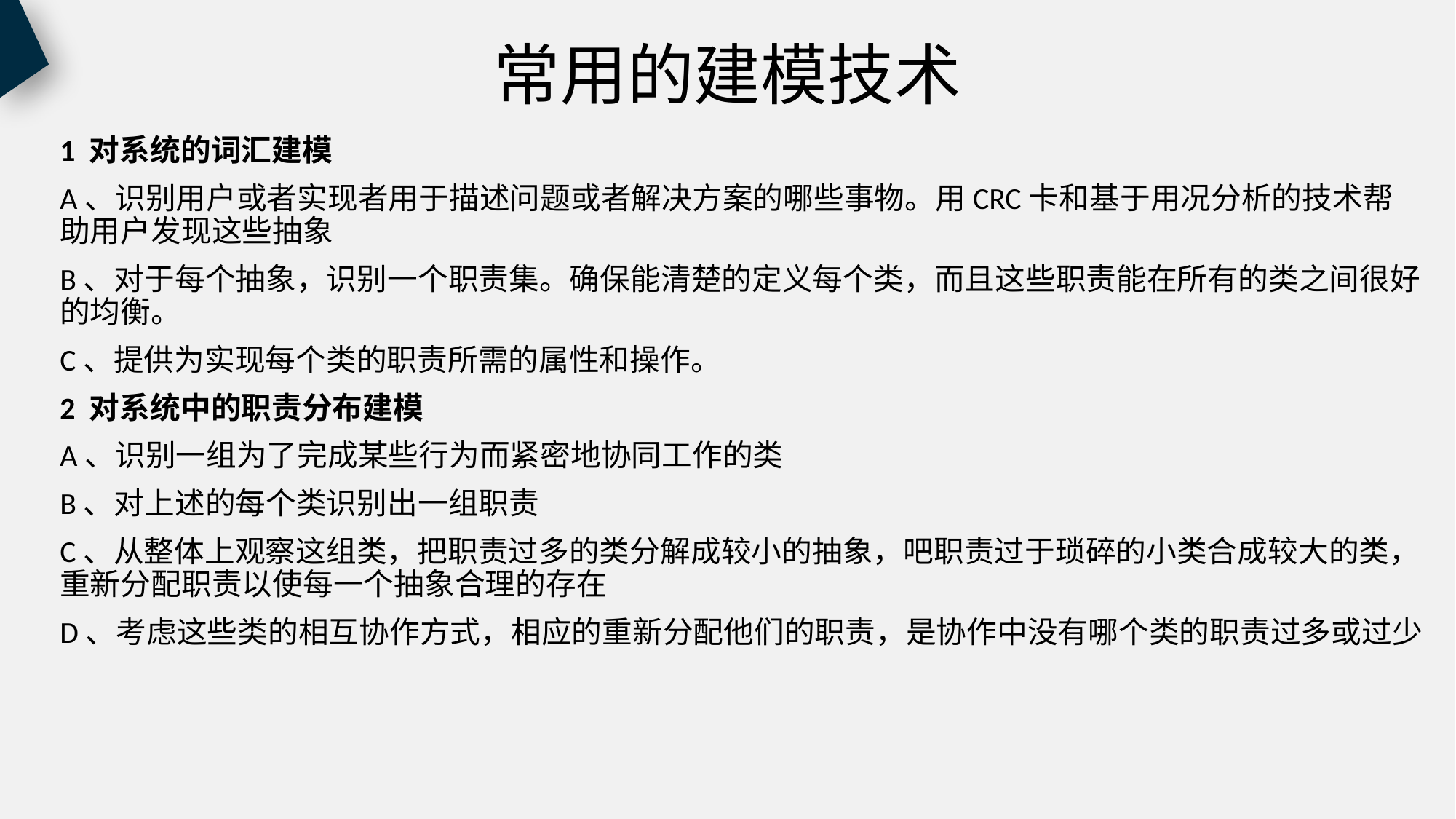

# 常用的建模技术

1 对系统的词汇建模
A、识别用户或者实现者用于描述问题或者解决方案的哪些事物。用CRC卡和基于用况分析的技术帮助用户发现这些抽象
B、对于每个抽象，识别一个职责集。确保能清楚的定义每个类，而且这些职责能在所有的类之间很好的均衡。
C、提供为实现每个类的职责所需的属性和操作。
2 对系统中的职责分布建模
A、识别一组为了完成某些行为而紧密地协同工作的类
B、对上述的每个类识别出一组职责
C、从整体上观察这组类，把职责过多的类分解成较小的抽象，吧职责过于琐碎的小类合成较大的类，重新分配职责以使每一个抽象合理的存在
D、考虑这些类的相互协作方式，相应的重新分配他们的职责，是协作中没有哪个类的职责过多或过少